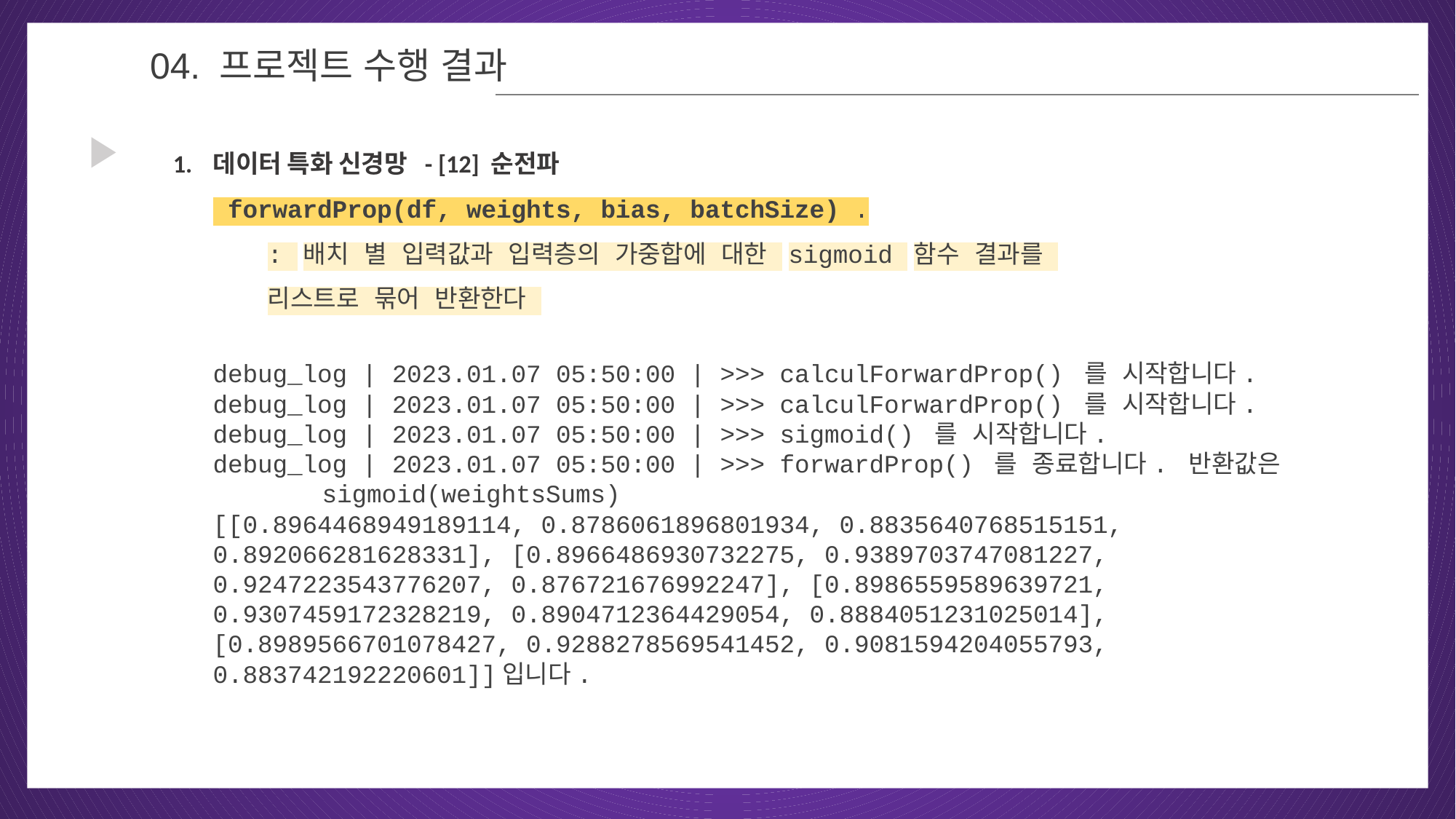

04
04. 프로젝트 수행 결과
▶
데이터 특화 신경망  - [12] 순전파
 forwardProp(df, weights, bias, batchSize) .
: 배치 별 입력값과 입력층의 가중합에 대한 sigmoid 함수 결과를
리스트로 묶어 반환한다

debug_log | 2023.01.07 05:50:00 | >>> calculForwardProp() 를 시작합니다.
debug_log | 2023.01.07 05:50:00 | >>> calculForwardProp() 를 시작합니다.
debug_log | 2023.01.07 05:50:00 | >>> sigmoid() 를 시작합니다.
debug_log | 2023.01.07 05:50:00 | >>> forwardProp() 를 종료합니다. 반환값은
	sigmoid(weightsSums)
[[0.8964468949189114, 0.8786061896801934, 0.8835640768515151, 0.892066281628331], [0.8966486930732275, 0.9389703747081227, 0.9247223543776207, 0.876721676992247], [0.8986559589639721, 0.9307459172328219, 0.8904712364429054, 0.8884051231025014], [0.8989566701078427, 0.9288278569541452, 0.9081594204055793, 0.883742192220601]]입니다.